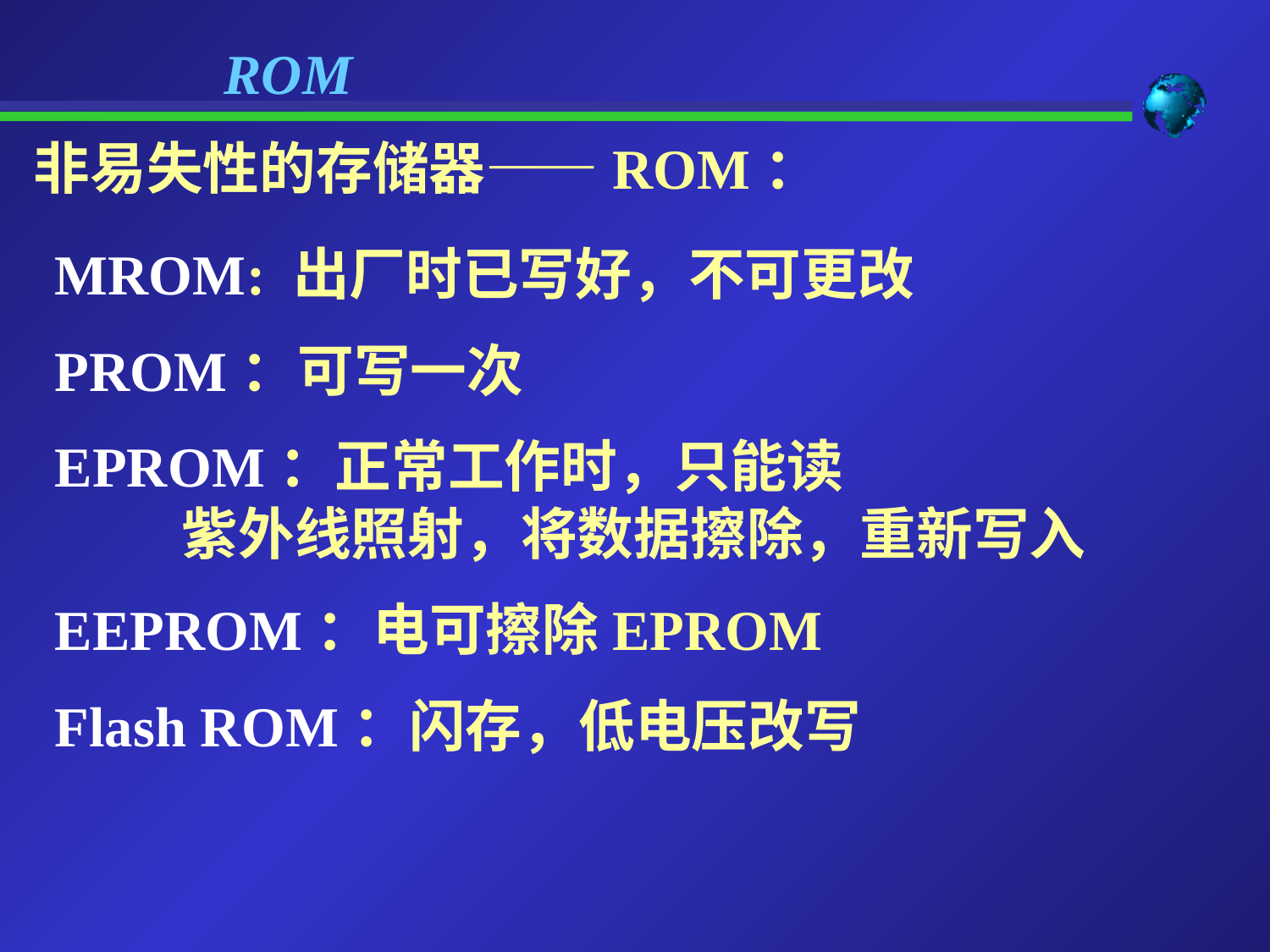

ROM
非易失性的存储器——ROM：
MROM: 出厂时已写好，不可更改
PROM：可写一次
EPROM：正常工作时，只能读
	紫外线照射，将数据擦除，重新写入
EEPROM：电可擦除EPROM
Flash ROM：闪存，低电压改写

32